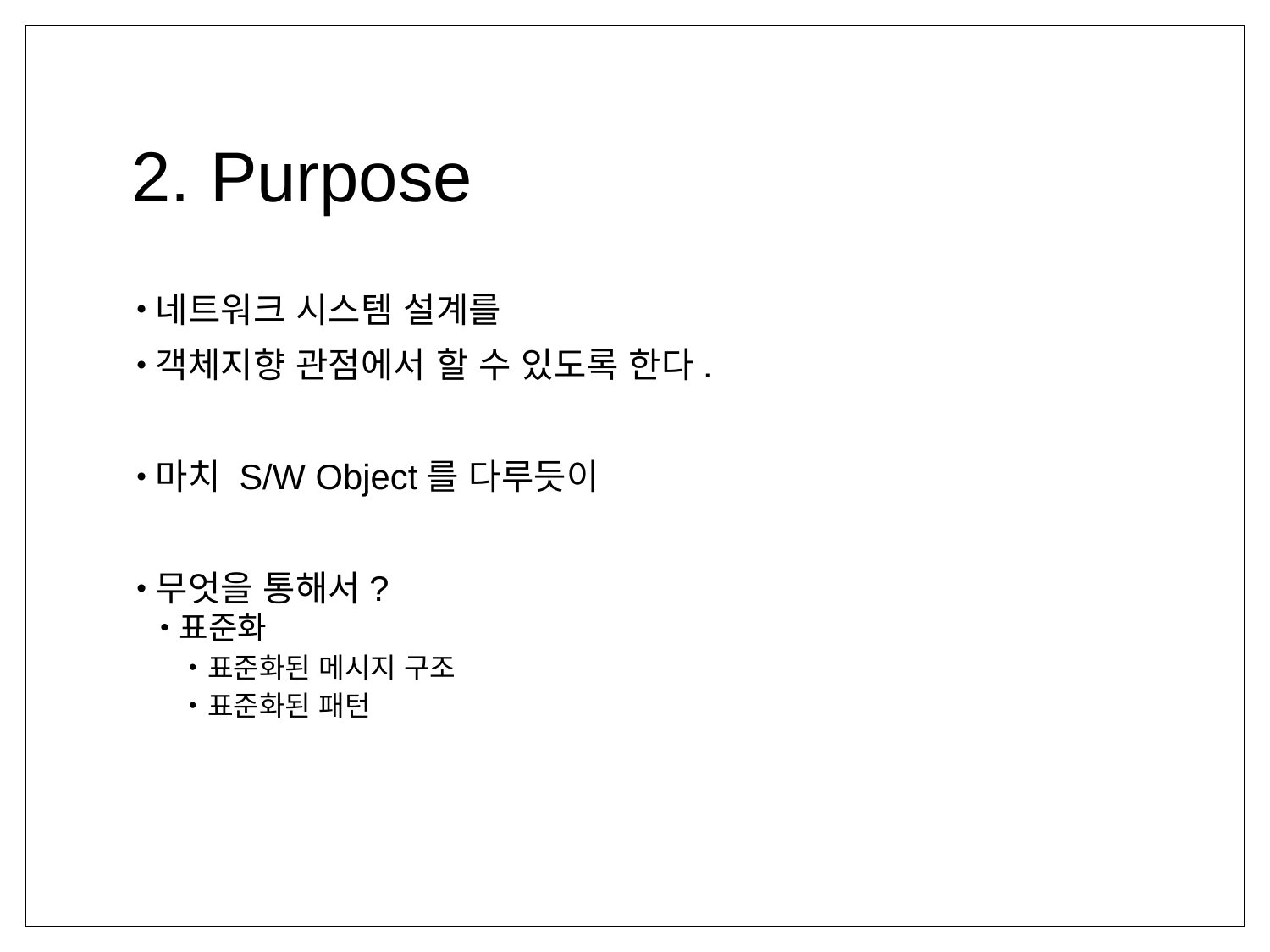

# 2. Purpose
네트워크 시스템 설계를
객체지향 관점에서 할 수 있도록 한다.

마치 S/W Object를 다루듯이

무엇을 통해서?
표준화
표준화된 메시지 구조
표준화된 패턴